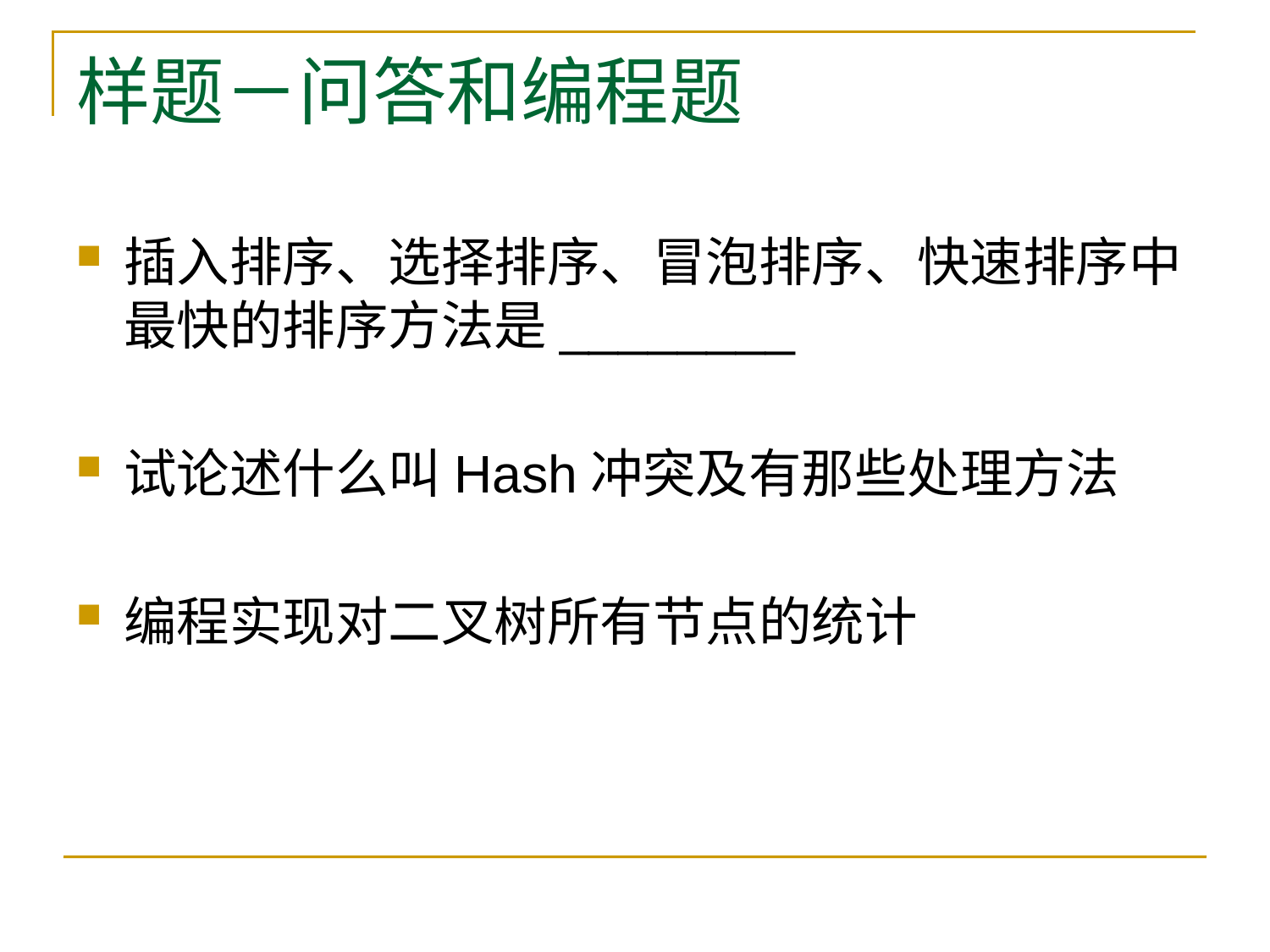

# 样题－问答和编程题
插入排序、选择排序、冒泡排序、快速排序中最快的排序方法是________

试论述什么叫Hash冲突及有那些处理方法

编程实现对二叉树所有节点的统计